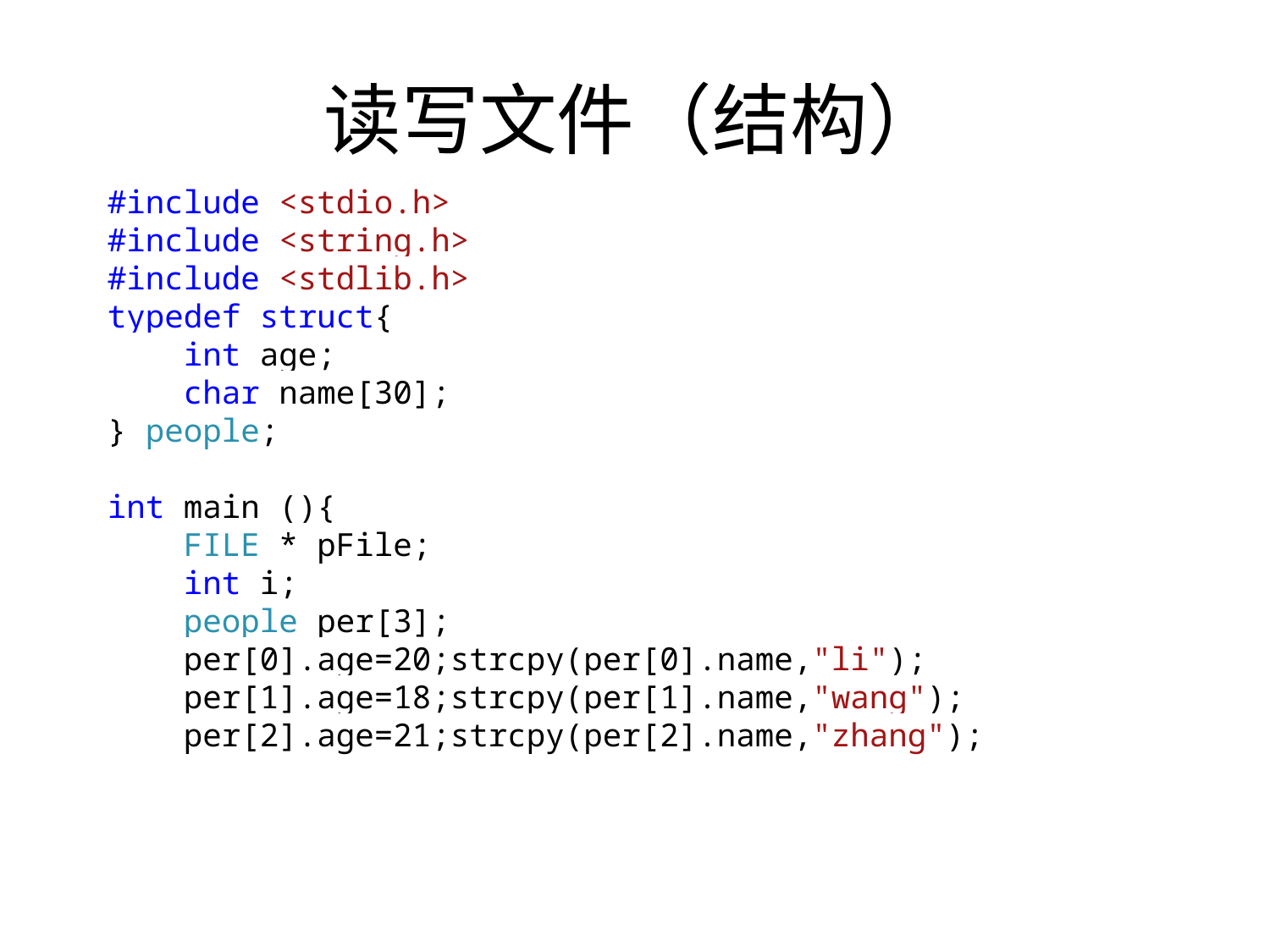

# 读写文件（结构）
#include <stdio.h>
#include <string.h>
#include <stdlib.h>
typedef struct{
    int age;
    char name[30];
} people;

int main (){
    FILE * pFile;
    int i;
    people per[3];
    per[0].age=20;strcpy(per[0].name,"li");
    per[1].age=18;strcpy(per[1].name,"wang");
    per[2].age=21;strcpy(per[2].name,"zhang");